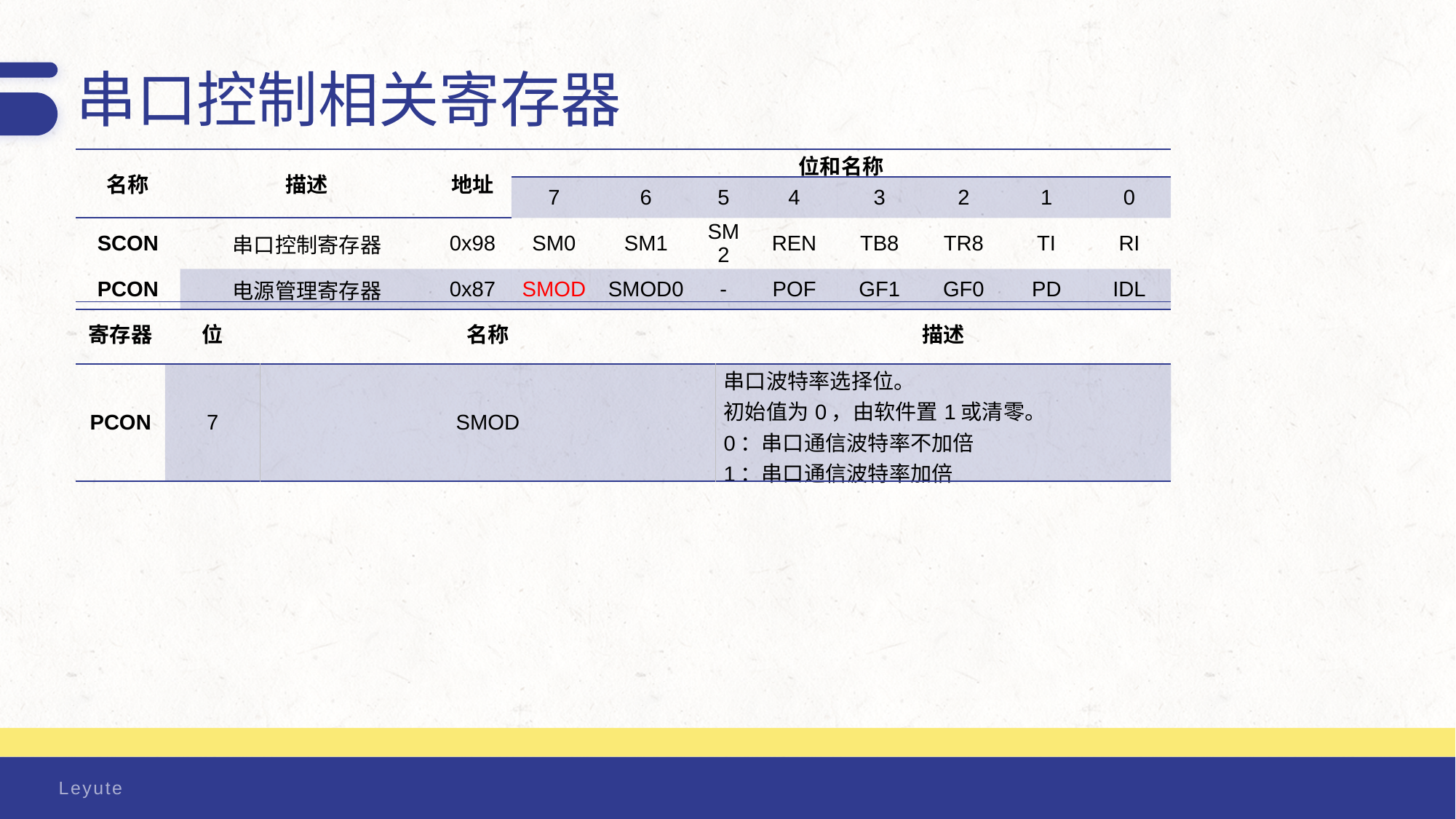

串口控制相关寄存器
| 名称 | 描述 | 地址 | 位和名称 |  |  |  |  |  |  |  |
| --- | --- | --- | --- | --- | --- | --- | --- | --- | --- | --- |
|  |  |  | 7 | 6 | 5 | 4 | 3 | 2 | 1 | 0 |
| SCON | 串口控制寄存器 | 0x98 | SM0 | SM1 | SM2 | REN | TB8 | TR8 | TI | RI |
| PCON | 电源管理寄存器 | 0x87 | SMOD | SMOD0 | - | POF | GF1 | GF0 | PD | IDL |
| 寄存器 | 位 | 名称 | 描述 |
| --- | --- | --- | --- |
| PCON | 7 | SMOD | 串口波特率选择位。 初始值为0，由软件置1或清零。 0：串口通信波特率不加倍 1：串口通信波特率加倍 |